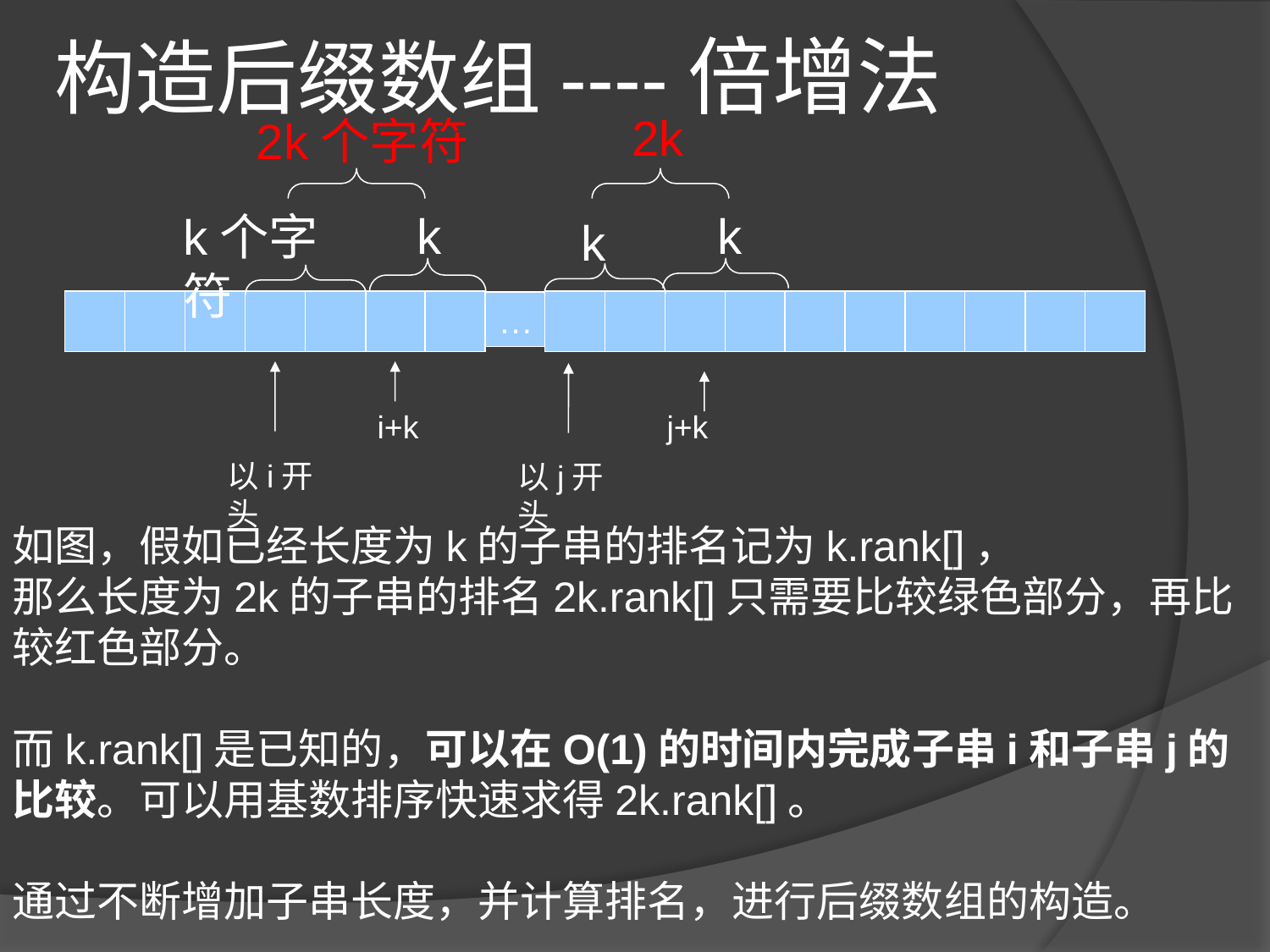

# 构造后缀数组----倍增法
2k

2k个字符
k
k

k

k个字符

…

i+k

j+k
以i开头
以j开头
如图，假如已经长度为k的子串的排名记为k.rank[]，
那么长度为2k的子串的排名2k.rank[]只需要比较绿色部分，再比较红色部分。

而k.rank[]是已知的，可以在O(1)的时间内完成子串i和子串j的比较。可以用基数排序快速求得2k.rank[]。

通过不断增加子串长度，并计算排名，进行后缀数组的构造。